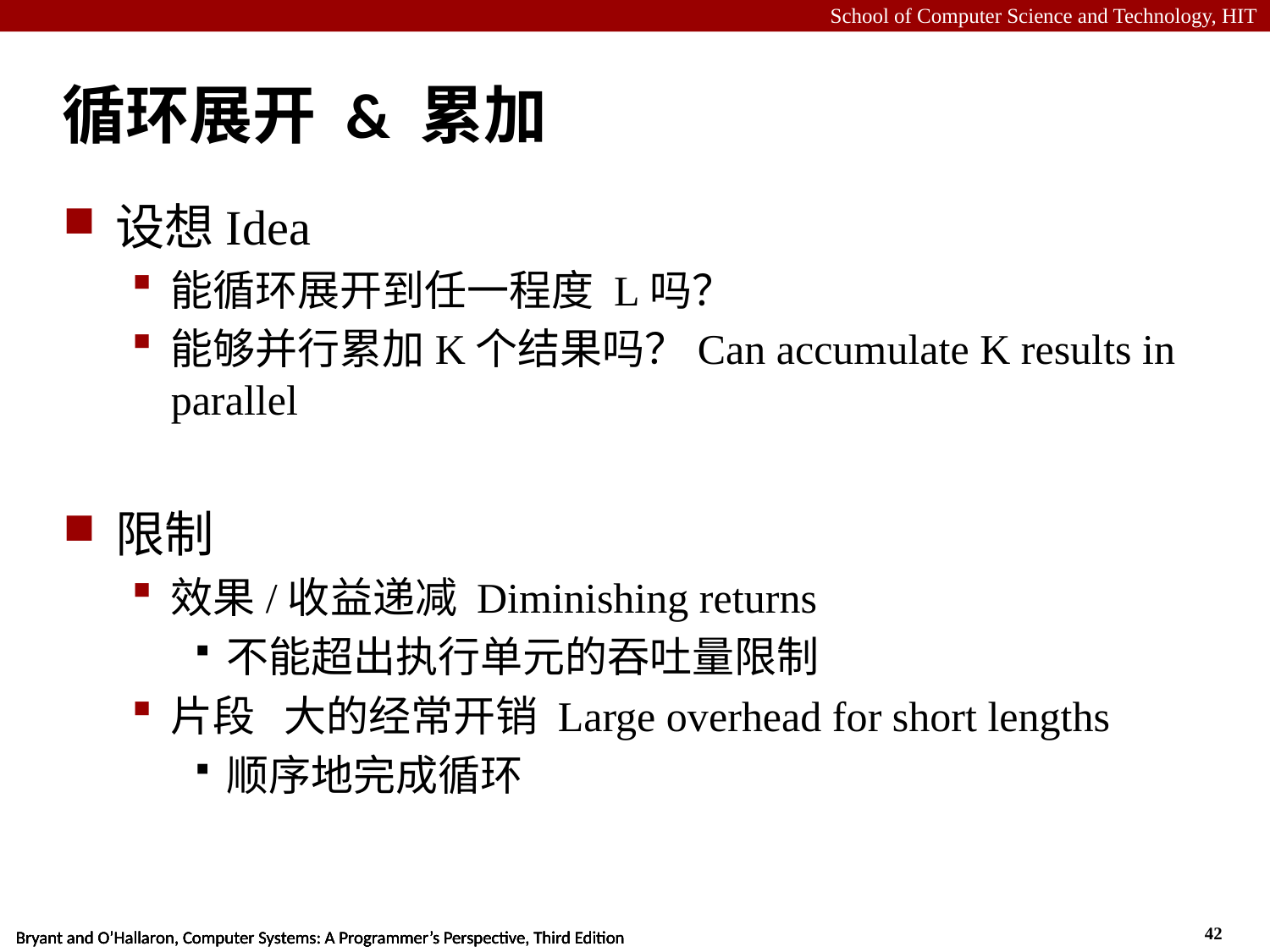

# 循环展开 & 累加
设想Idea
能循环展开到任一程度 L吗？
能够并行累加K个结果吗？Can accumulate K results in parallel

限制
效果/收益递减 Diminishing returns
不能超出执行单元的吞吐量限制
片段   大的经常开销 Large overhead for short lengths
顺序地完成循环